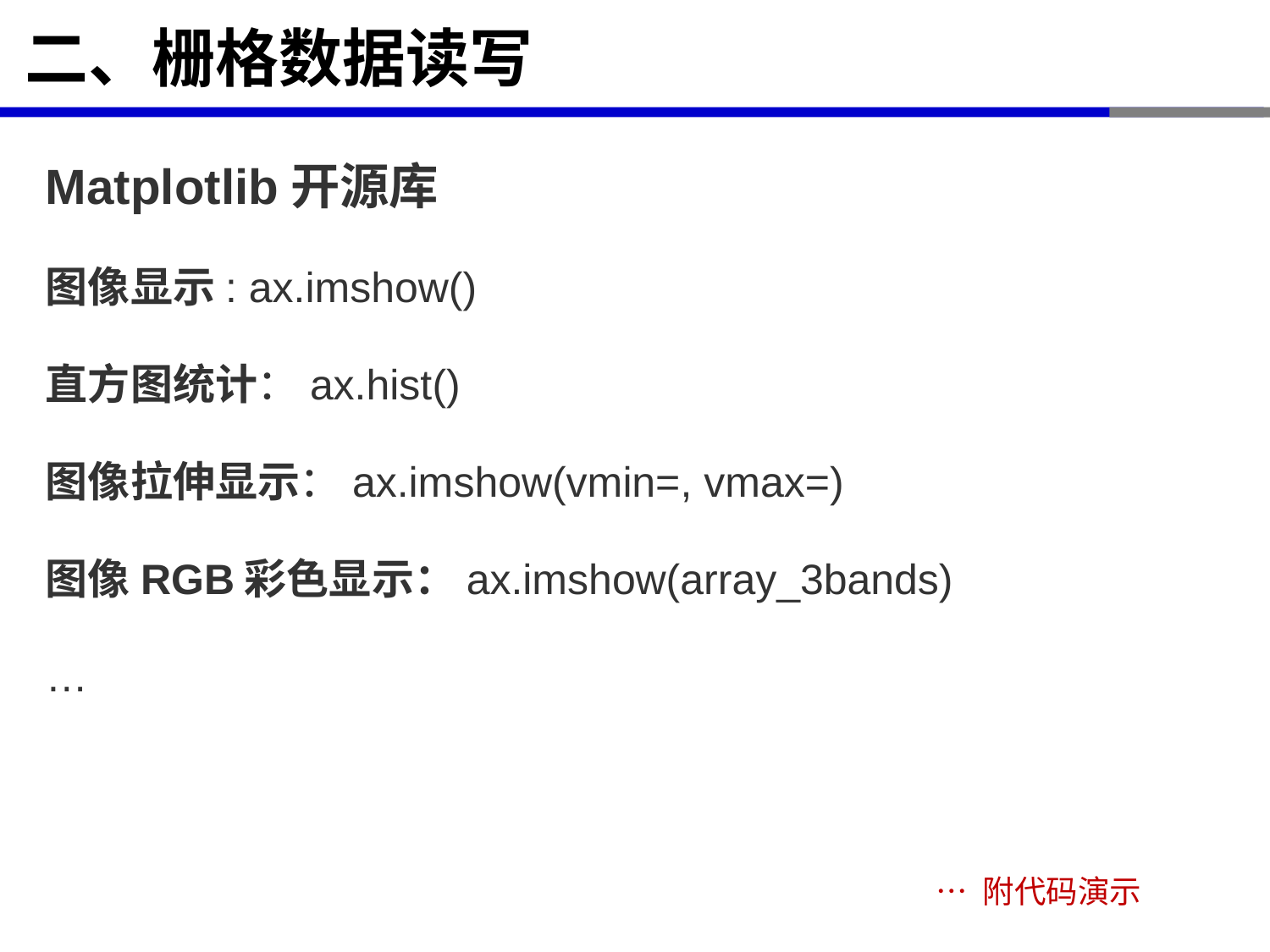

# 二、栅格数据读写
Matplotlib开源库
图像显示: ax.imshow()
直方图统计：ax.hist()
图像拉伸显示：ax.imshow(vmin=, vmax=)
图像RGB彩色显示：ax.imshow(array_3bands)
…

… 附代码演示